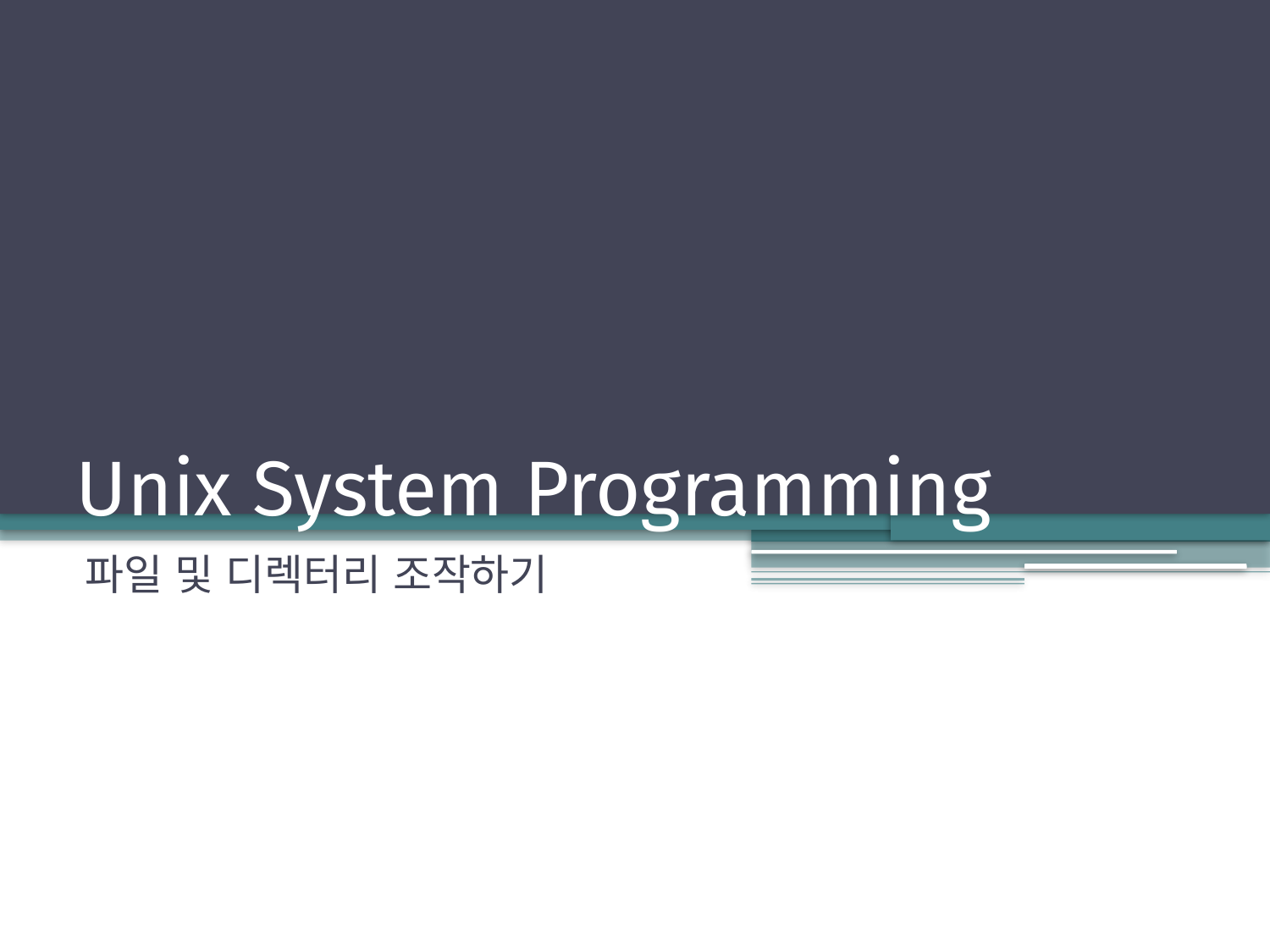

# Unix System Programming
파일 및 디렉터리 조작하기